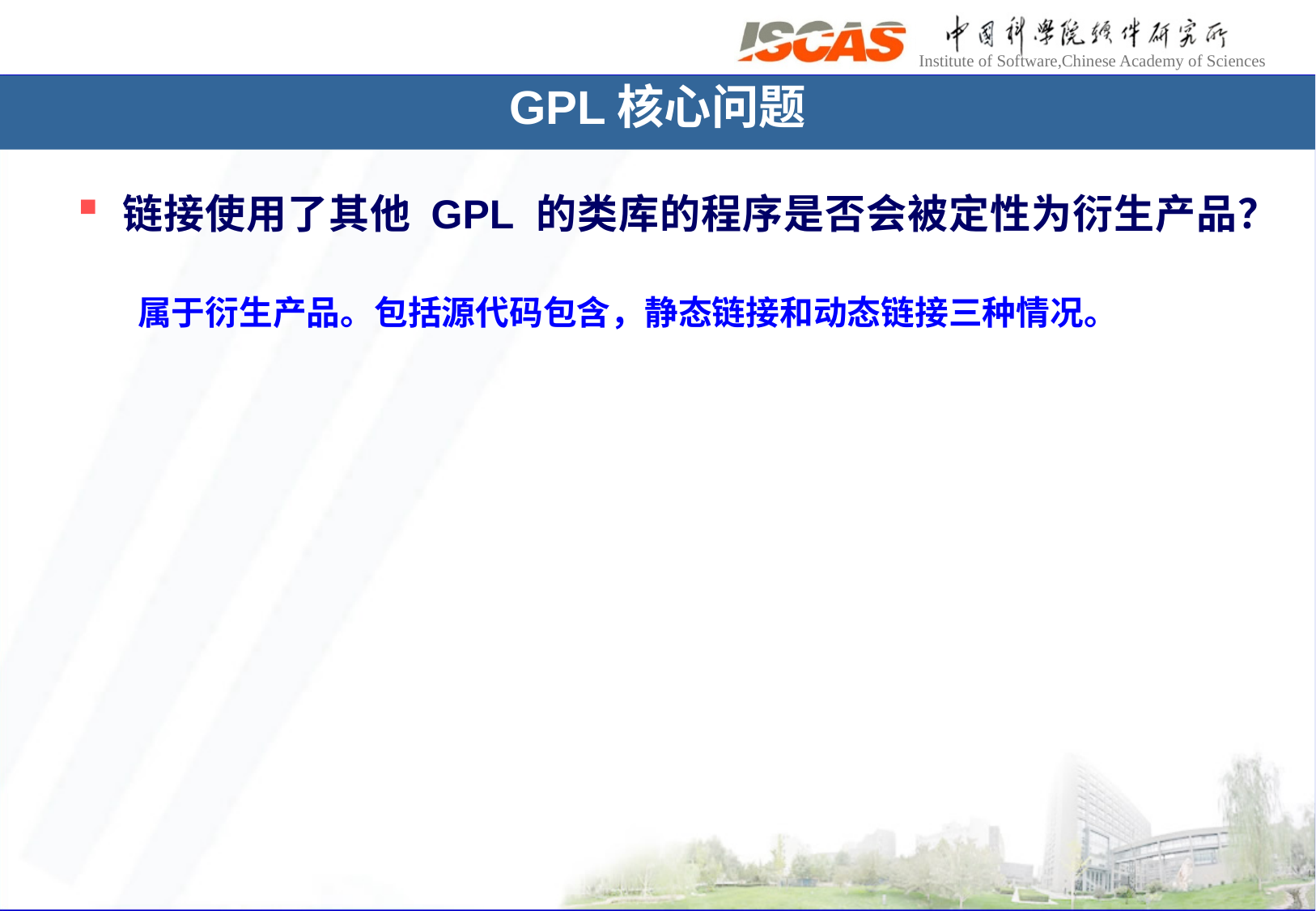

# GPL核心问题
链接使用了其他 GPL 的类库的程序是否会被定性为衍生产品？

属于衍生产品。包括源代码包含，静态链接和动态链接三种情况。